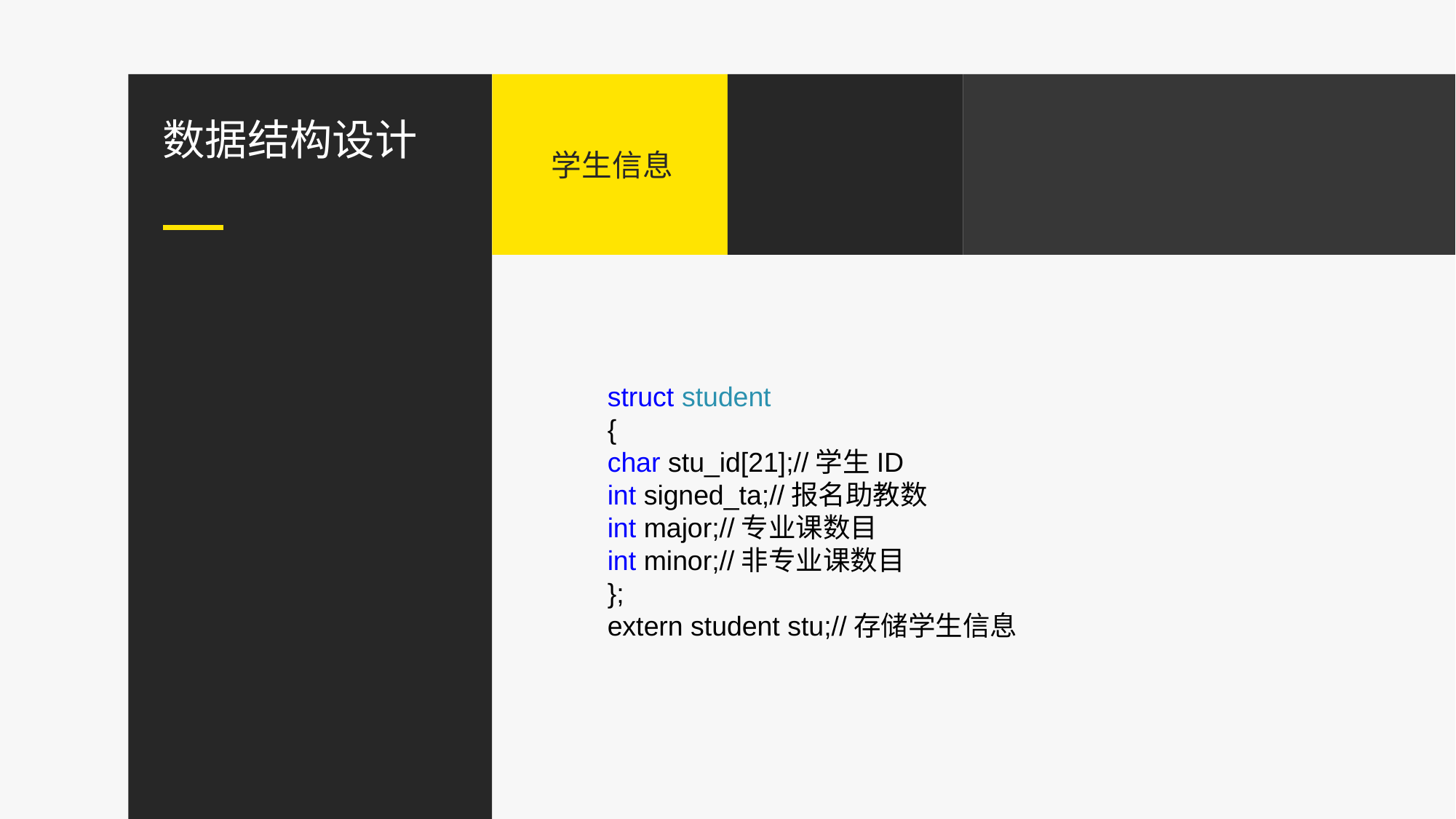

数据结构设计

学生信息

struct student
{
char stu_id[21];//学生ID
int signed_ta;//报名助教数
int major;//专业课数目
int minor;//非专业课数目
};
extern student stu;//存储学生信息